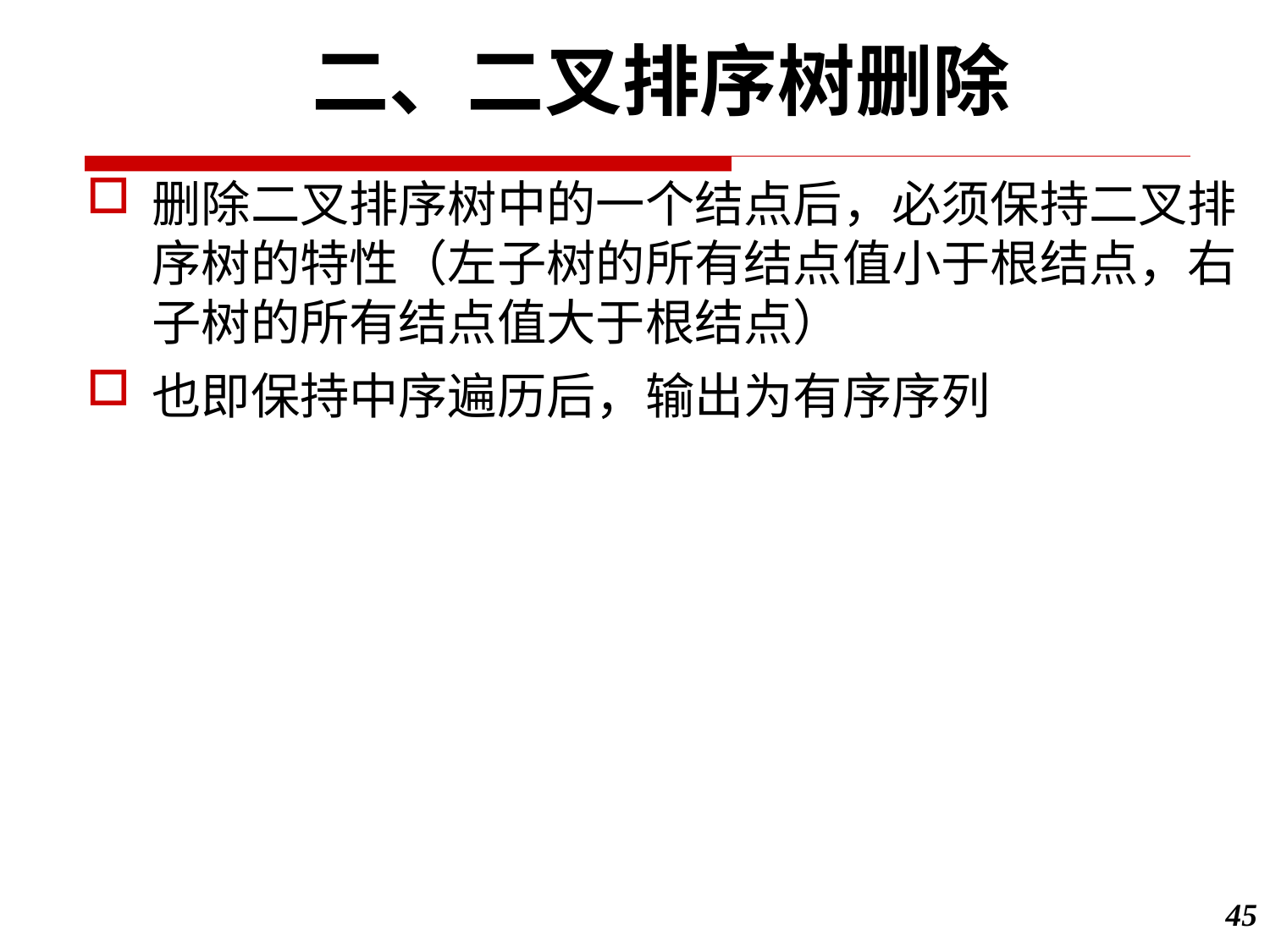

二、二叉排序树删除
删除二叉排序树中的一个结点后，必须保持二叉排序树的特性（左子树的所有结点值小于根结点，右子树的所有结点值大于根结点）
也即保持中序遍历后，输出为有序序列
45